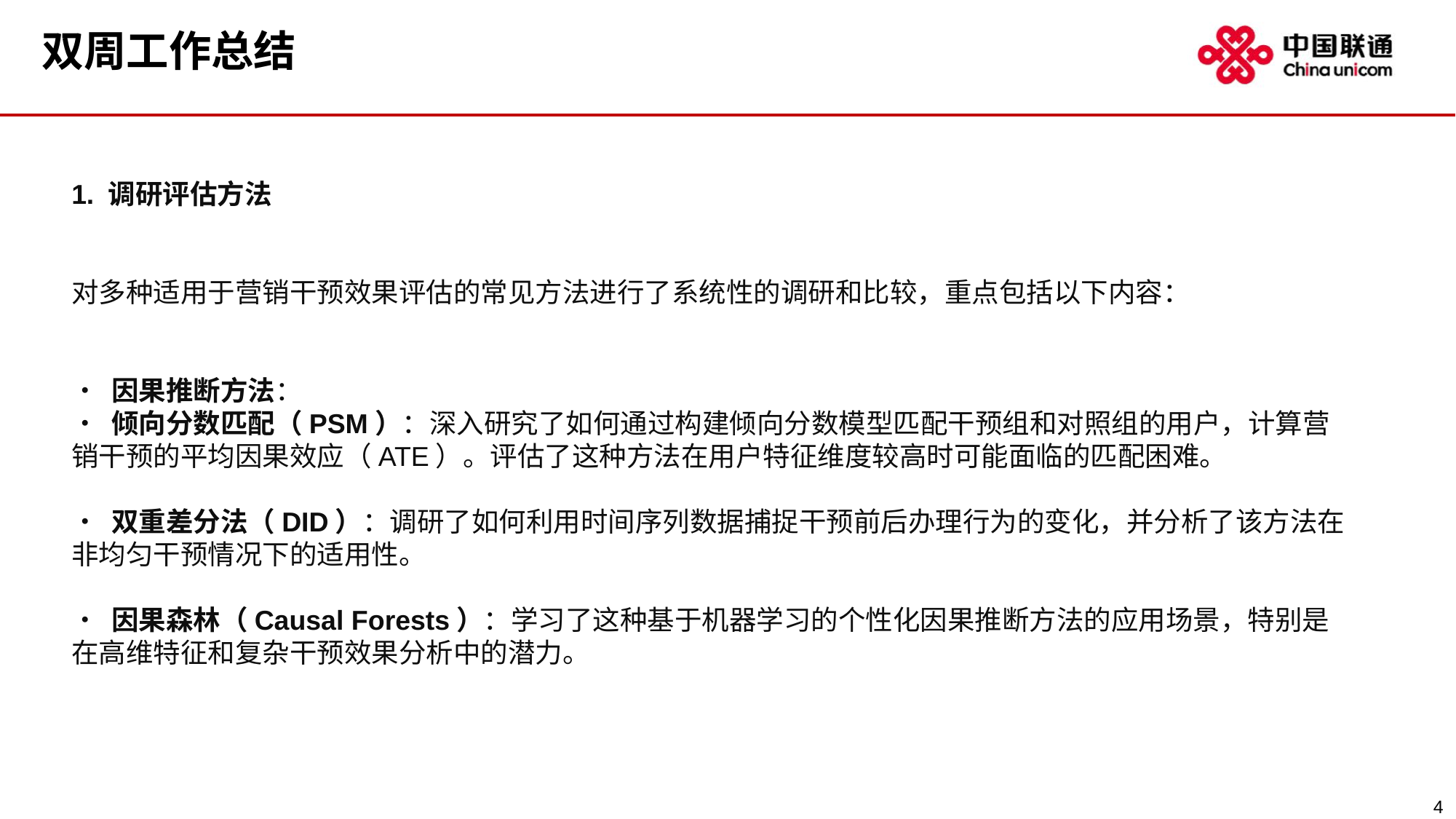

双周工作总结
1. 调研评估方法

对多种适用于营销干预效果评估的常见方法进行了系统性的调研和比较，重点包括以下内容：

• 因果推断方法：
• 倾向分数匹配（PSM）：深入研究了如何通过构建倾向分数模型匹配干预组和对照组的用户，计算营销干预的平均因果效应（ATE）。评估了这种方法在用户特征维度较高时可能面临的匹配困难。

• 双重差分法（DID）：调研了如何利用时间序列数据捕捉干预前后办理行为的变化，并分析了该方法在非均匀干预情况下的适用性。

• 因果森林（Causal Forests）：学习了这种基于机器学习的个性化因果推断方法的应用场景，特别是在高维特征和复杂干预效果分析中的潜力。